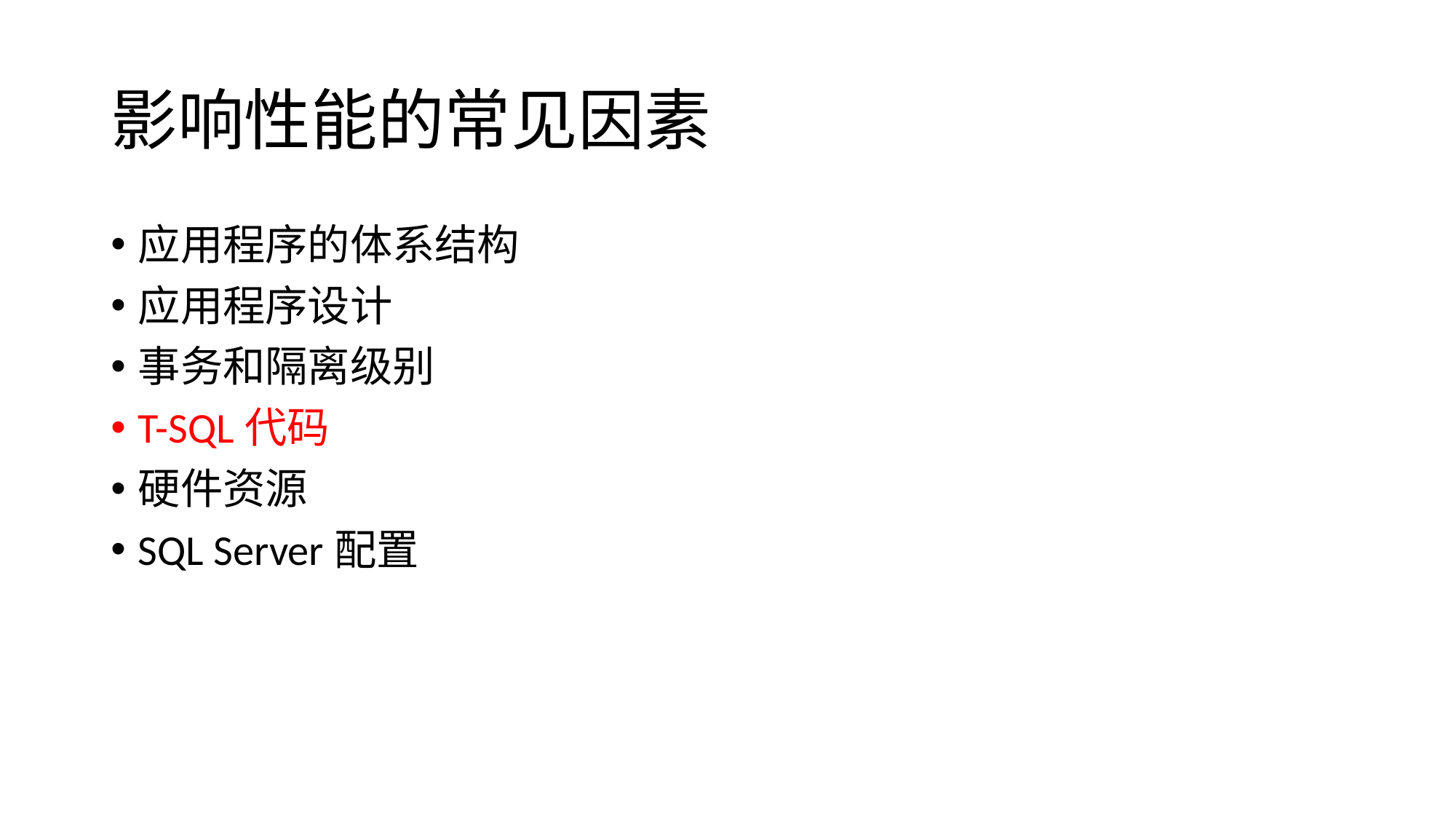

# 影响性能的常见因素
应用程序的体系结构
应用程序设计
事务和隔离级别
T-SQL代码
硬件资源
SQL Server配置